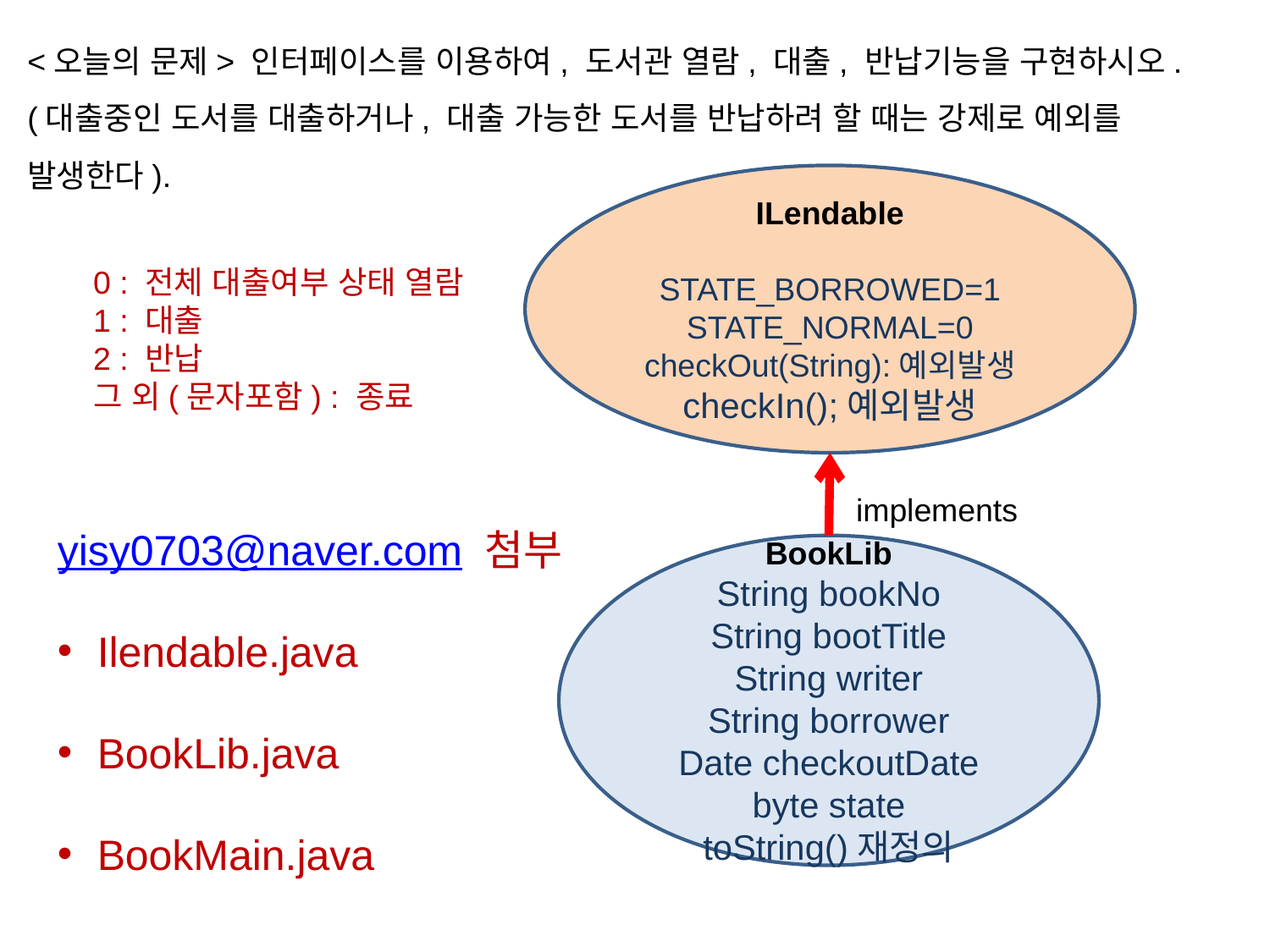

<오늘의 문제> 인터페이스를 이용하여, 도서관 열람, 대출, 반납기능을 구현하시오.
(대출중인 도서를 대출하거나, 대출 가능한 도서를 반납하려 할 때는 강제로 예외를 발생한다).
ILendable
STATE_BORROWED=1
STATE_NORMAL=0
checkOut(String):예외발생
checkIn();예외발생
0 : 전체 대출여부 상태 열람
1 : 대출
2 : 반납
그 외(문자포함) : 종료
yisy0703@naver.com 첨부
Ilendable.java
BookLib.java
BookMain.java
implements
BookLib
String bookNo
String bootTitle
String writer
String borrower
Date checkoutDate
byte state
toString()재정의